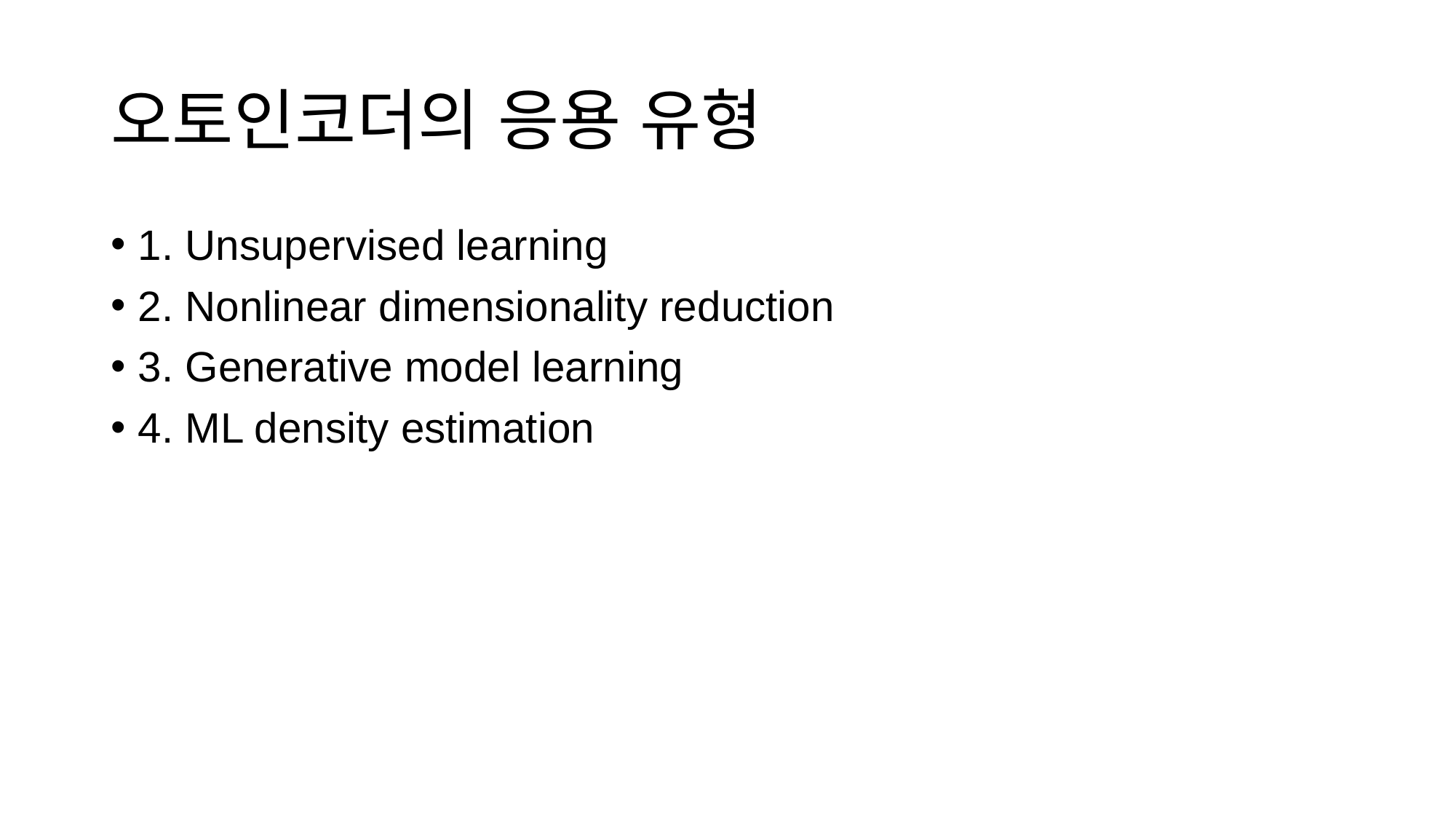

# 오토인코더의 응용 유형
1. Unsupervised learning
2. Nonlinear dimensionality reduction
3. Generative model learning
4. ML density estimation